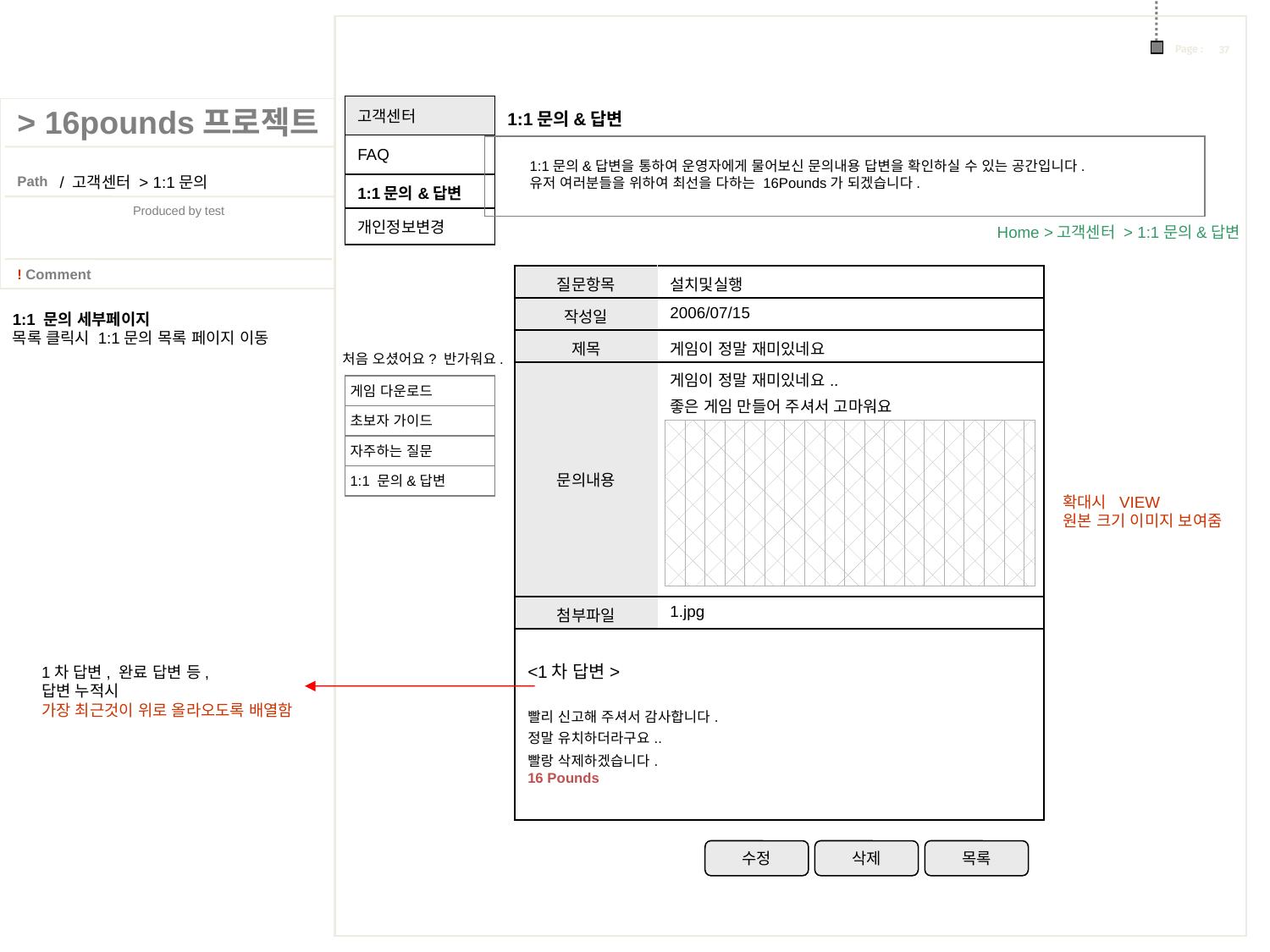

| 고객센터 |
| --- |
| FAQ |
| 1:1문의&답변 |
| 개인정보변경 |
1:1문의&답변

1:1문의&답변을 통하여 운영자에게 물어보신 문의내용 답변을 확인하실 수 있는 공간입니다.
유저 여러분들을 위하여 최선을 다하는 16Pounds가 되겠습니다.
/ 고객센터 > 1:1문의
Home >고객센터 > 1:1문의&답변
| 질문항목 | 설치및실행 |
| --- | --- |
| 작성일 | 2006/07/15 |
| 제목 | 게임이 정말 재미있네요 |
| 문의내용 | 게임이 정말 재미있네요.. 좋은 게임 만들어 주셔서 고마워요 |
| 첨부파일 | 1.jpg |
| <1차 답변> 빨리 신고해 주셔서 감사합니다. 정말 유치하더라구요.. 빨랑 삭제하겠습니다. 16 Pounds |  |

1:1 문의 세부페이지
목록 클릭시 1:1문의 목록 페이지 이동
처음 오셨어요? 반가워요.
게임 다운로드
초보자 가이드

자주하는 질문
1:1 문의&답변
확대시  VIEW
원본 크기 이미지 보여줌
1차 답변, 완료 답변 등,
답변 누적시
가장 최근것이 위로 올라오도록 배열함

수정
삭제
목록